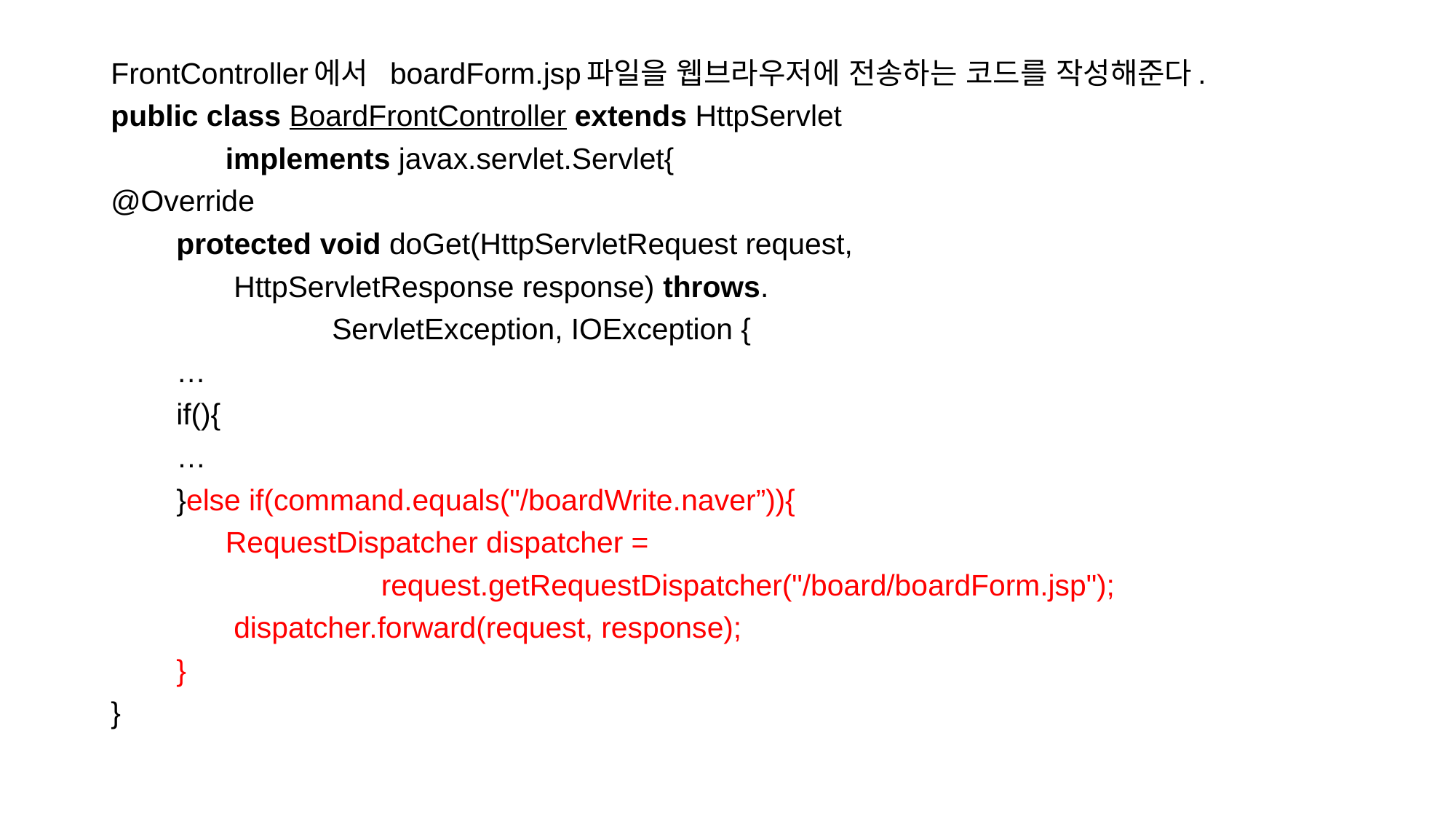

FrontController에서  boardForm.jsp파일을 웹브라우저에 전송하는 코드를 작성해준다.
public class BoardFrontController extends HttpServlet
              implements javax.servlet.Servlet{
@Override
        protected void doGet(HttpServletRequest request,
               HttpServletResponse response) throws.
                           ServletException, IOException {
        …
        if(){
        …
        }else if(command.equals("/boardWrite.naver”)){
              RequestDispatcher dispatcher =
                                 request.getRequestDispatcher("/board/boardForm.jsp");
               dispatcher.forward(request, response);
        }
}